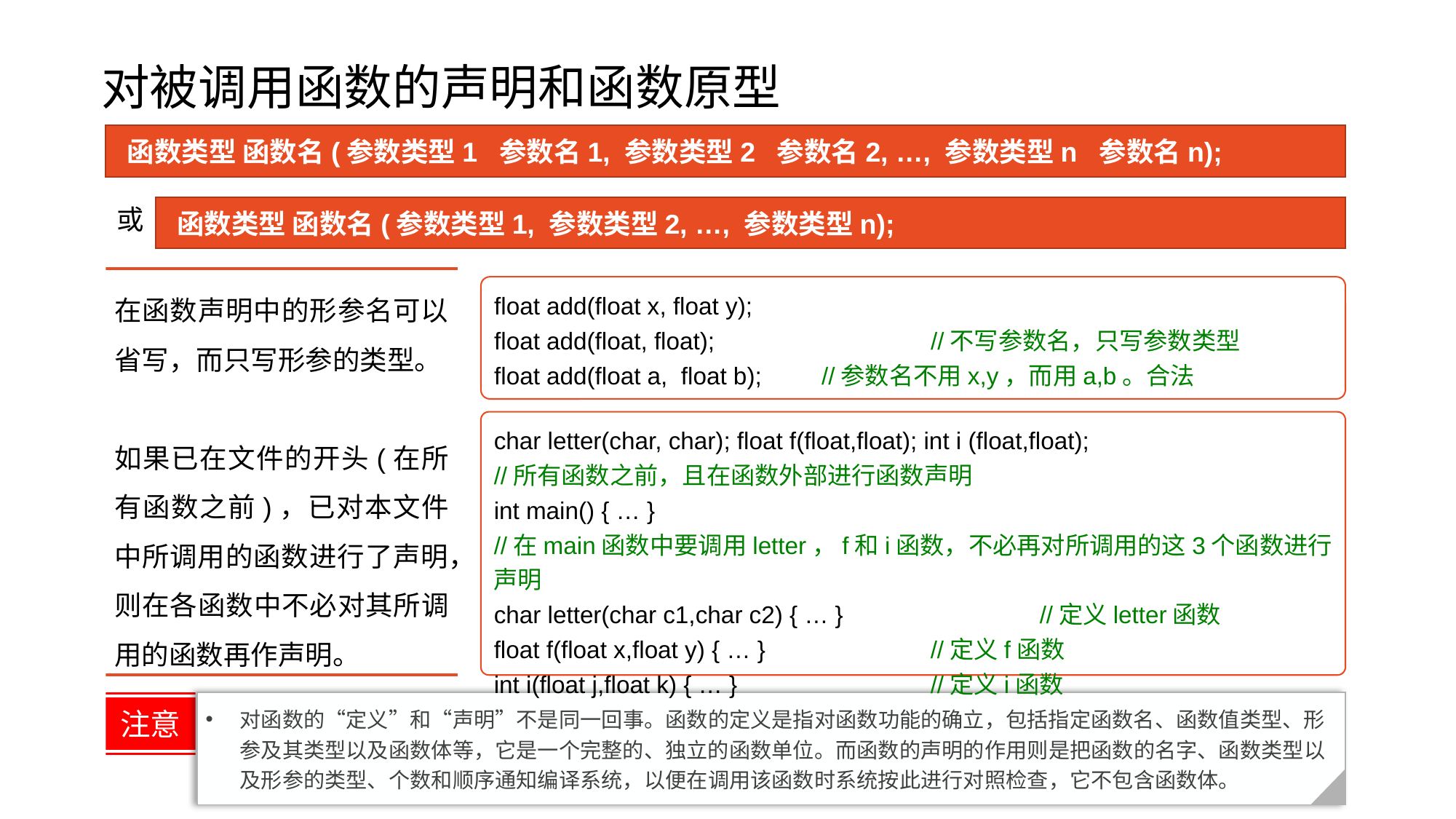

# 对被调用函数的声明和函数原型
函数类型 函数名(参数类型1  参数名1, 参数类型2  参数名2, …, 参数类型n  参数名n);
函数类型 函数名(参数类型1, 参数类型2, …, 参数类型n);
或
在函数声明中的形参名可以省写，而只写形参的类型。

如果已在文件的开头(在所有函数之前)，已对本文件中所调用的函数进行了声明，则在各函数中不必对其所调用的函数再作声明。
float add(float x, float y);
float add(float, float);		//不写参数名，只写参数类型
float add(float a,  float b);	//参数名不用x,y，而用a,b。合法
char letter(char, char); float f(float,float); int i (float,float);
//所有函数之前，且在函数外部进行函数声明
int main() { … }
//在main函数中要调用letter，f和i函数，不必再对所调用的这3个函数进行声明
char letter(char c1,char c2) { … }		//定义letter函数
float f(float x,float y) { … }		//定义f函数
int i(float j,float k) { … }		//定义i函数
对函数的“定义”和“声明”不是同一回事。函数的定义是指对函数功能的确立，包括指定函数名、函数值类型、形参及其类型以及函数体等，它是一个完整的、独立的函数单位。而函数的声明的作用则是把函数的名字、函数类型以及形参的类型、个数和顺序通知编译系统，以便在调用该函数时系统按此进行对照检查，它不包含函数体。
注意